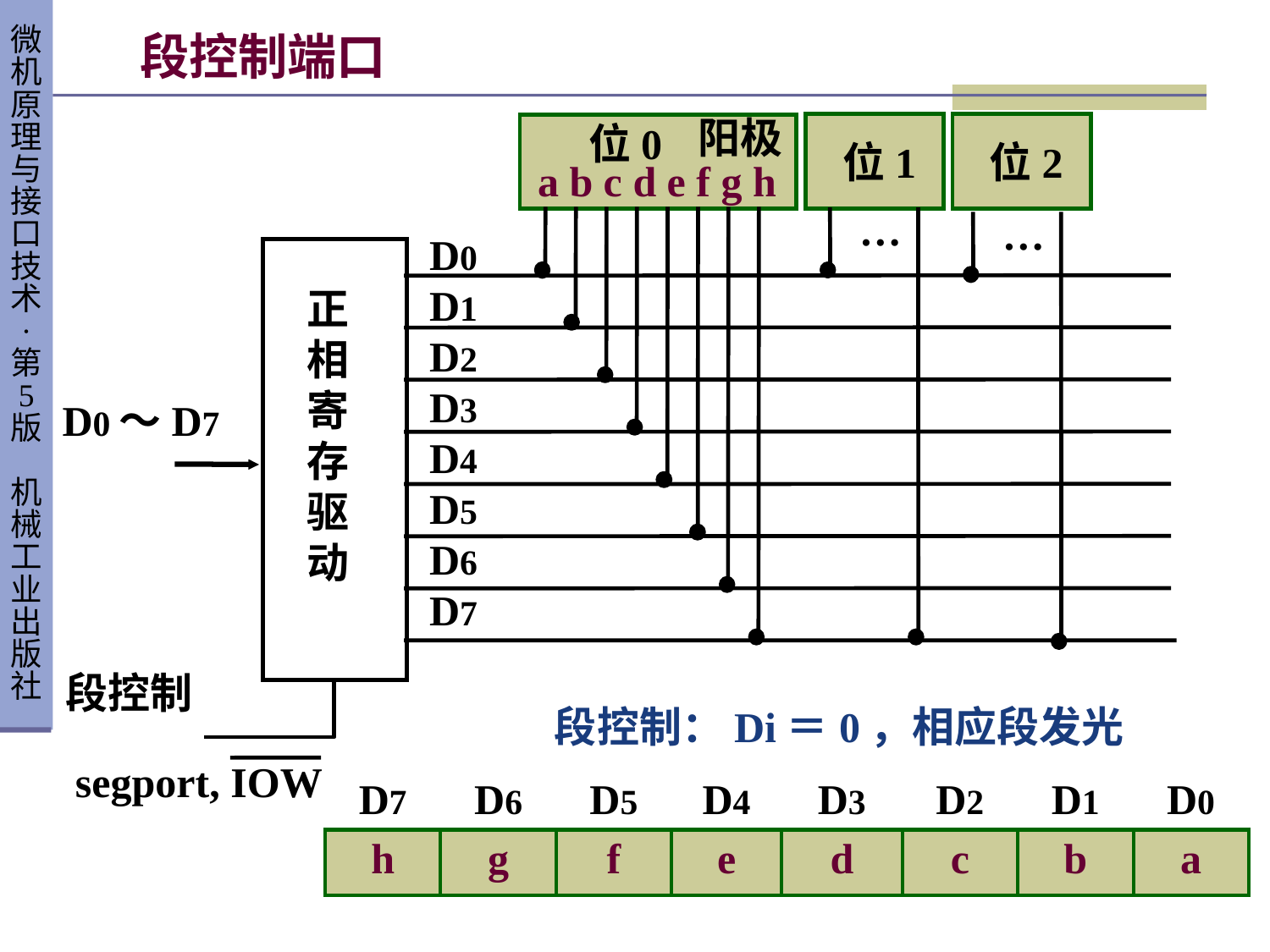

# 段控制端口
阳极

位0
位1
位2
a b c d e f g h
…

…

D0
D1
D2
D3
D4
D5
D6
D7

正
相
寄
存
驱
动

D0～D7

段控制

segport, IOW

段控制：Di＝0，相应段发光

| D7 | D6 | D5 | D4 | D3 | D2 | D1 | D0 |
| --- | --- | --- | --- | --- | --- | --- | --- |
| h | g | f | e | d | c | b | a |